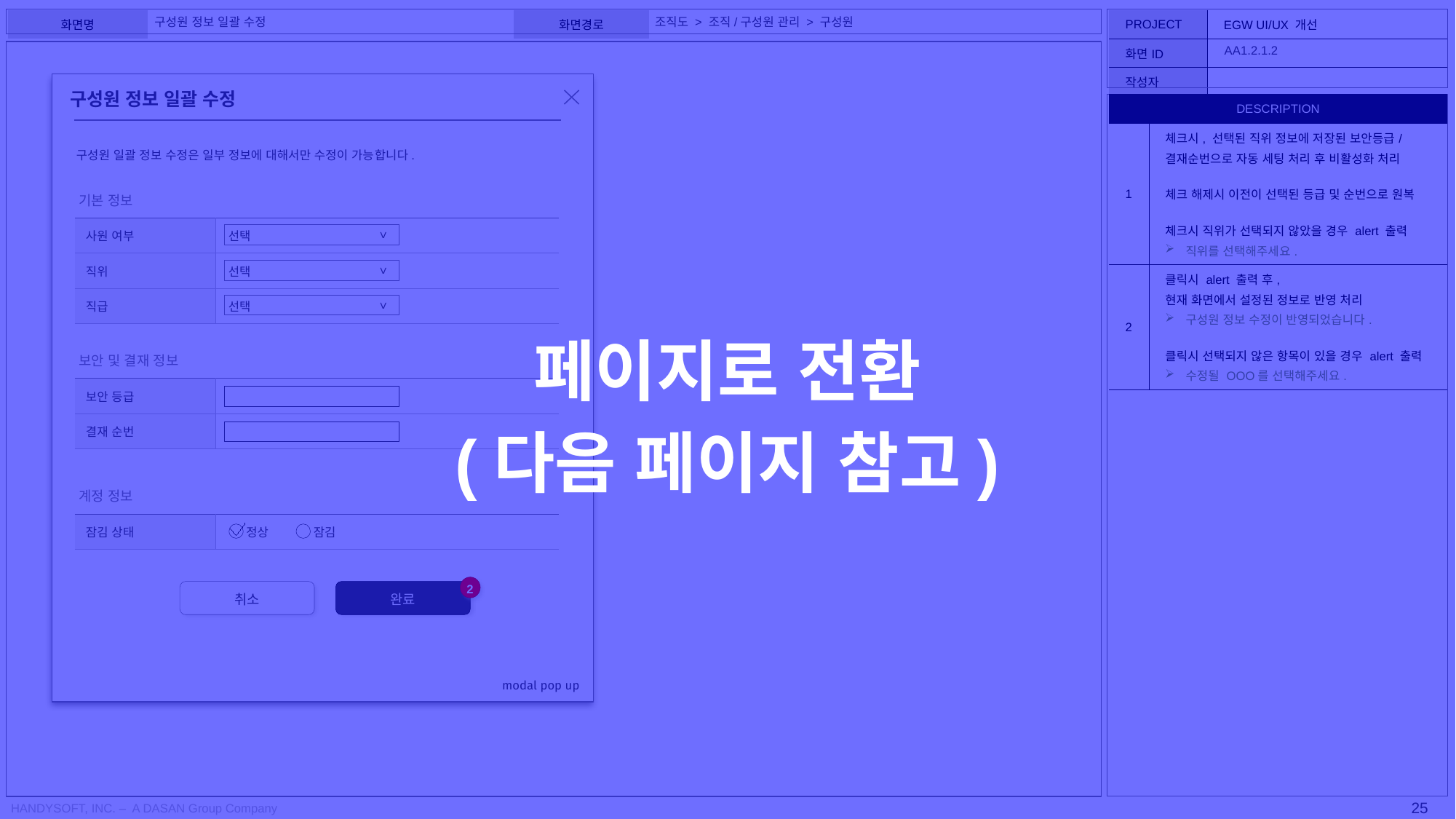

페이지로 전환
(다음 페이지 참고)
구성원 정보 일괄 수정
조직도 > 조직/구성원 관리 > 구성원
AA1.2.1.2

구성원 정보 일괄 수정

| DESCRIPTION |  |
| --- | --- |
| 1 | 체크시, 선택된 직위 정보에 저장된 보안등급/ 결재순번으로 자동 세팅 처리 후 비활성화 처리 체크 해제시 이전이 선택된 등급 및 순번으로 원복 체크시 직위가 선택되지 않았을 경우 alert 출력 직위를 선택해주세요. |
| 2 | 클릭시 alert 출력 후, 현재 화면에서 설정된 정보로 반영 처리 구성원 정보 수정이 반영되었습니다. 클릭시 선택되지 않은 항목이 있을 경우 alert 출력 수정될 OOO를 선택해주세요. |
구성원 일괄 정보 수정은 일부 정보에 대해서만 수정이 가능합니다.
기본 정보
| 사원 여부 |  |
| --- | --- |
| 직위 |  |
| 직급 |  |
>
선택
>
선택
>
선택
보안 및 결재 정보
| 보안 등급 |  |
| --- | --- |
| 결재 순번 |  |

계정 정보
| 잠김 상태 | 정상 잠김 |
| --- | --- |

2
취소
완료
modal pop up